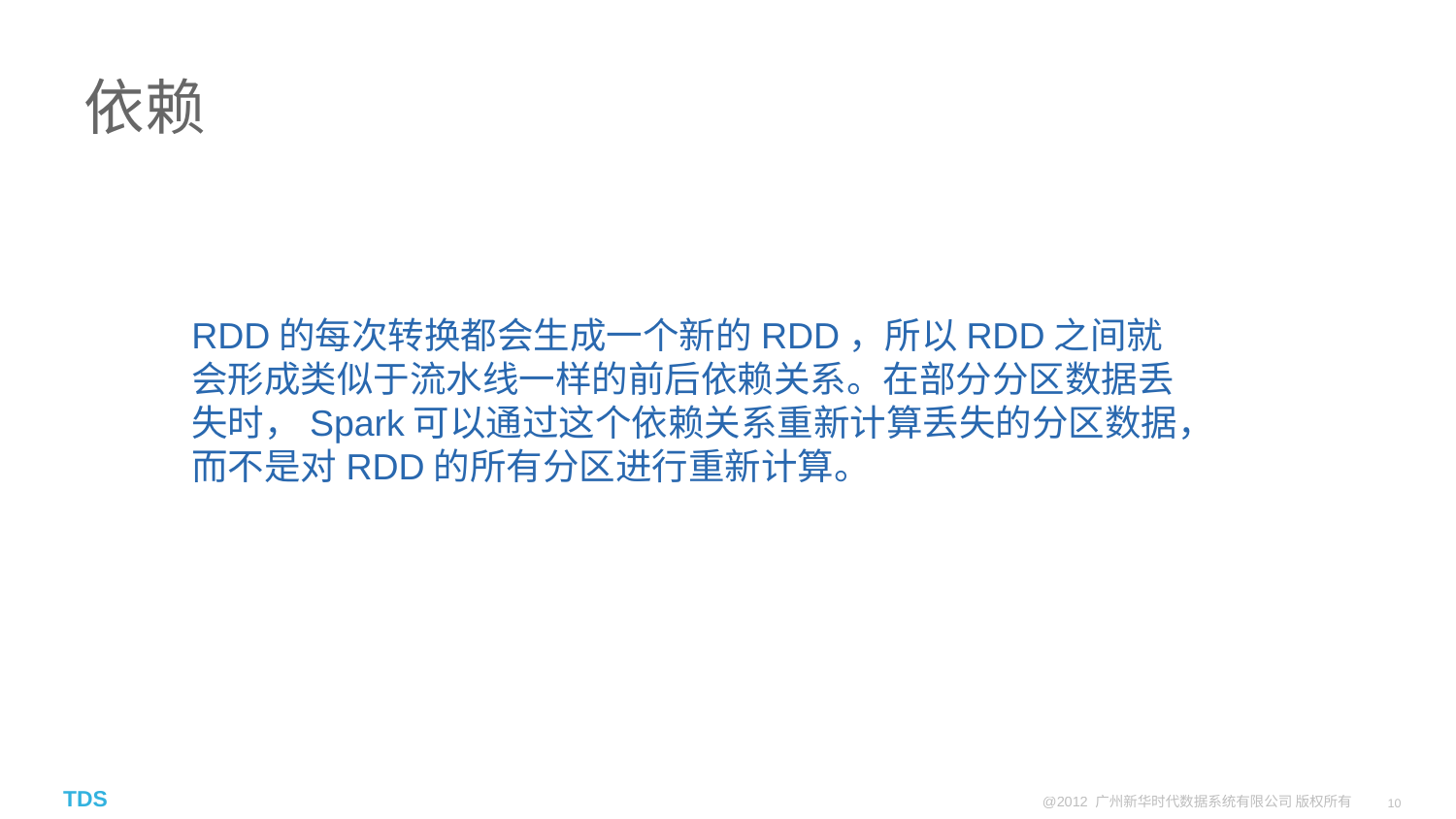

# 依赖

RDD的每次转换都会生成一个新的RDD，所以RDD之间就会形成类似于流水线一样的前后依赖关系。在部分分区数据丢失时，Spark可以通过这个依赖关系重新计算丢失的分区数据，而不是对RDD的所有分区进行重新计算。